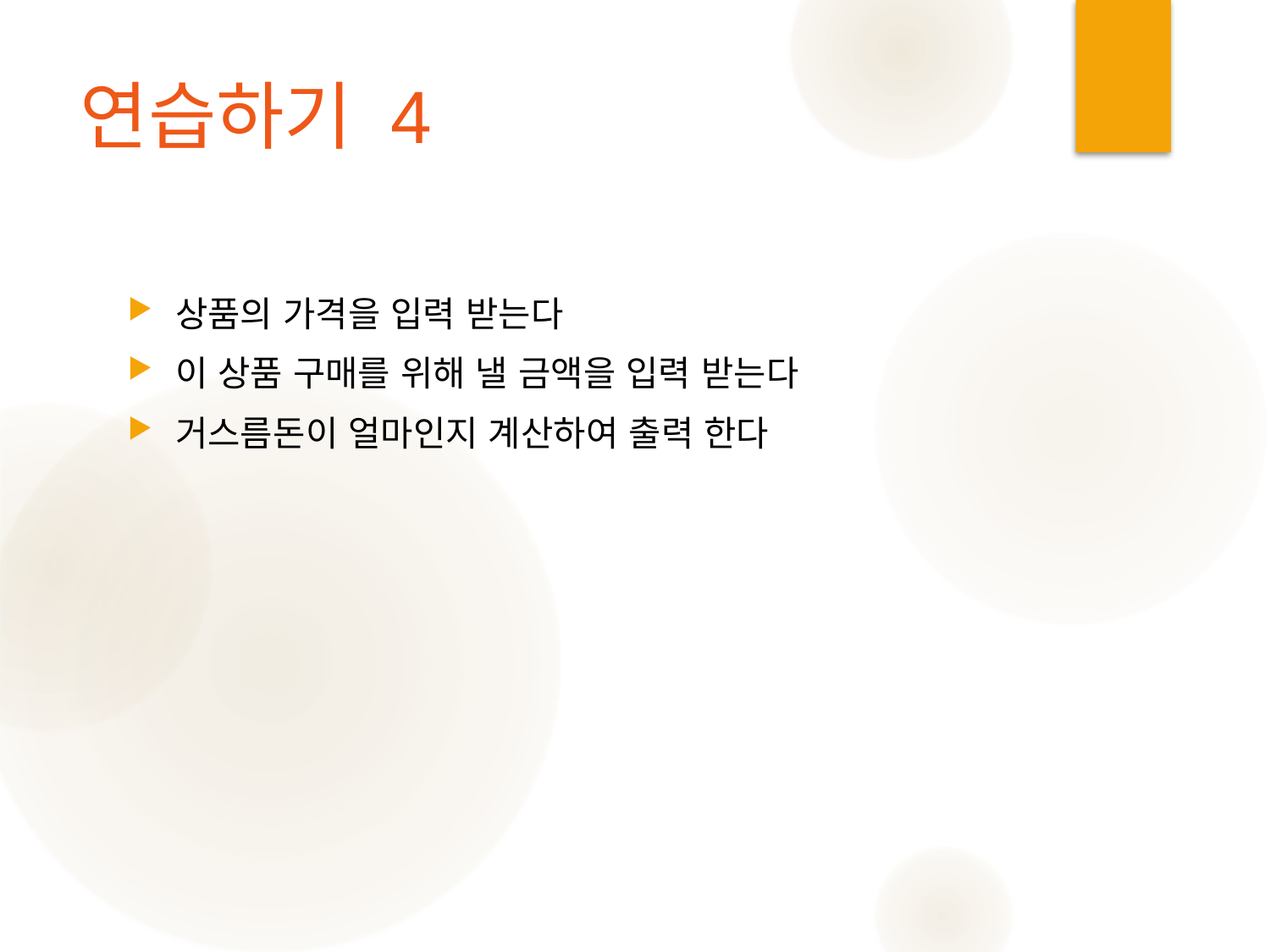

# 연습하기 4
상품의 가격을 입력 받는다
이 상품 구매를 위해 낼 금액을 입력 받는다
거스름돈이 얼마인지 계산하여 출력 한다